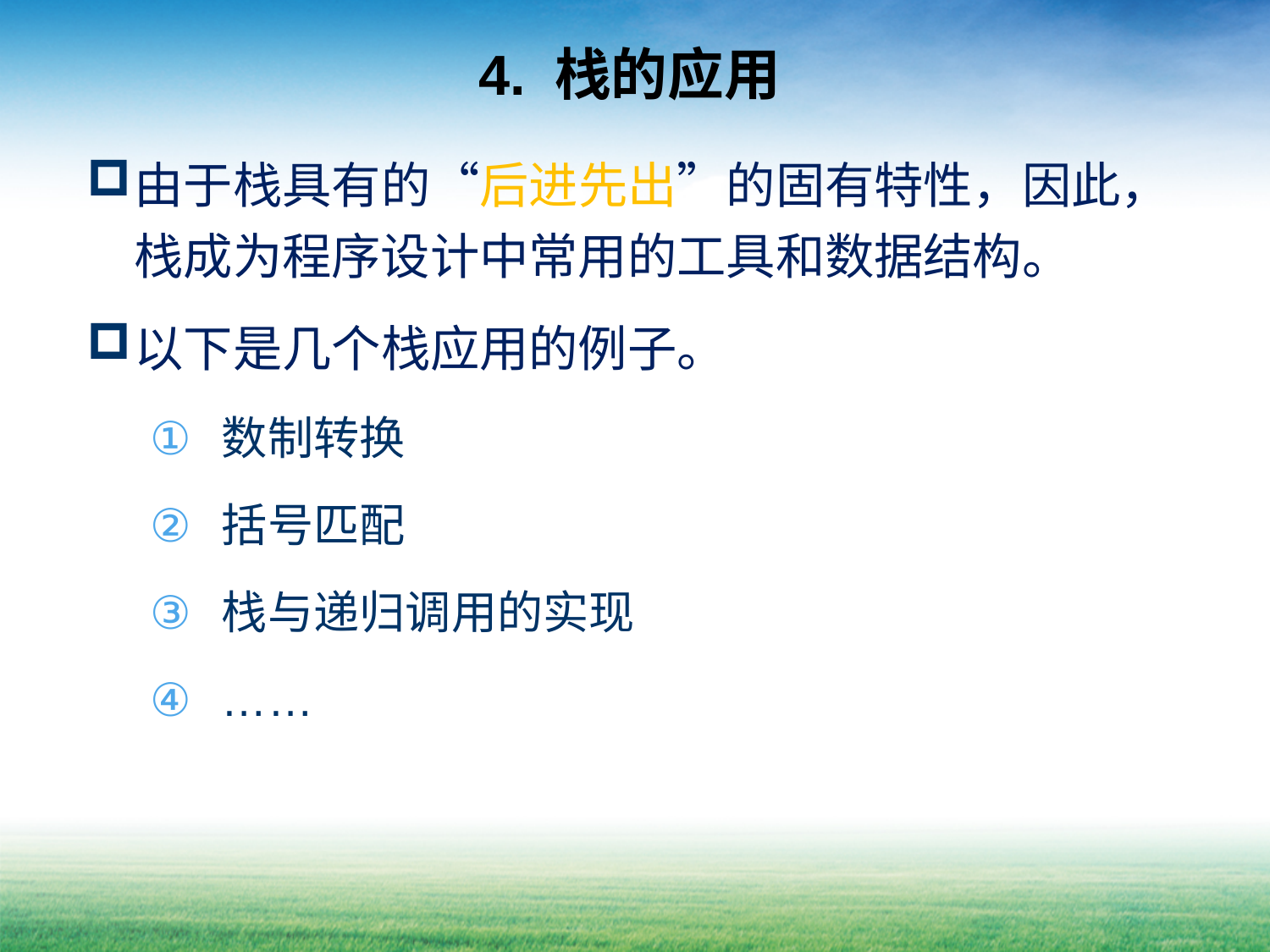

# 4. 栈的应用
由于栈具有的“后进先出”的固有特性，因此，栈成为程序设计中常用的工具和数据结构。
以下是几个栈应用的例子。
数制转换
括号匹配
栈与递归调用的实现
……